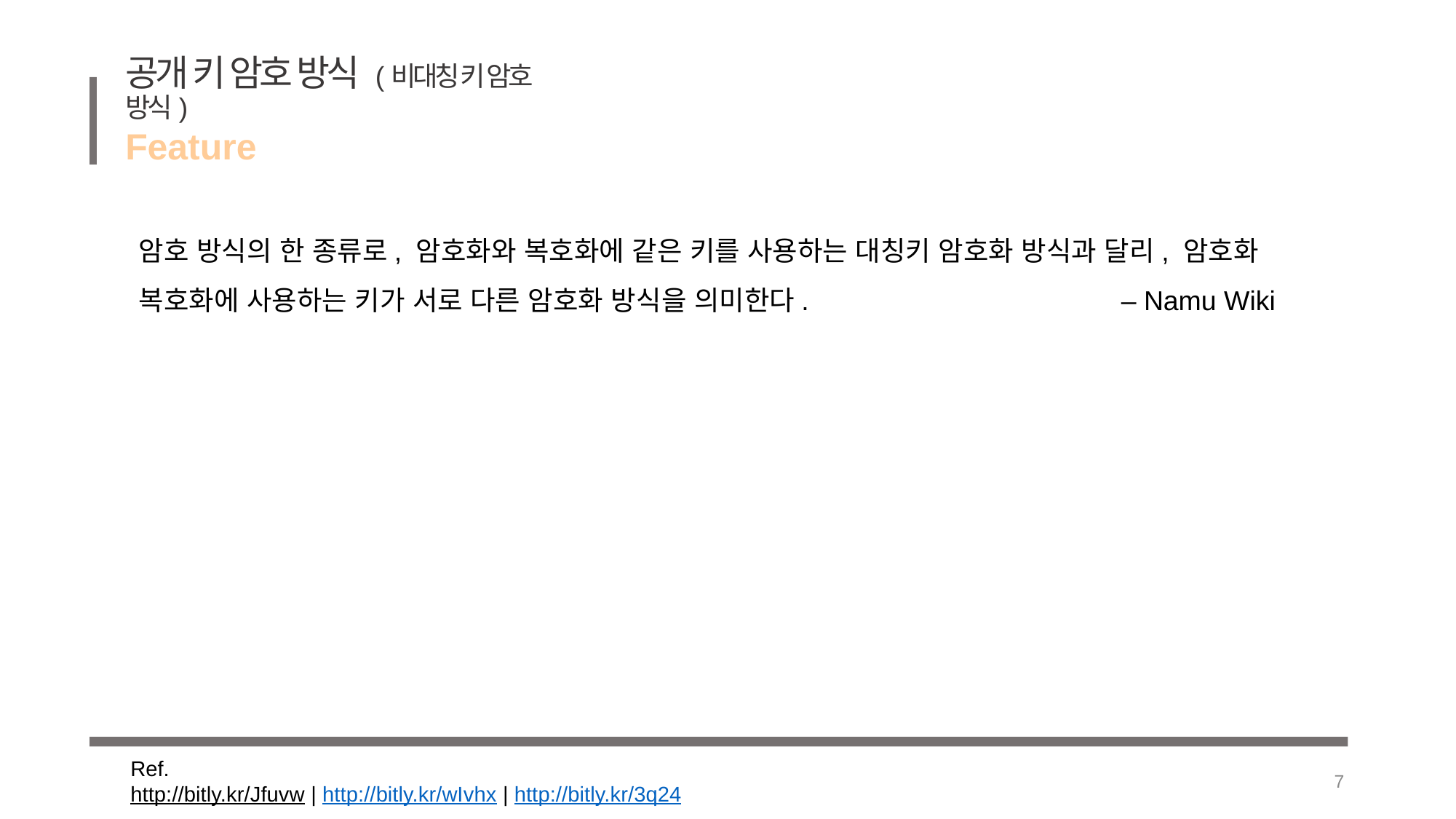

# 공개 키 암호 방식 (비대칭 키 암호 방식)

Feature
암호 방식의 한 종류로, 암호화와 복호화에 같은 키를 사용하는 대칭키 암호화 방식과 달리, 암호화 복호화에 사용하는 키가 서로 다른 암호화 방식을 의미한다. 			– Namu Wiki

Ref.
http://bitly.kr/Jfuvw | http://bitly.kr/wIvhx | http://bitly.kr/3q24
7